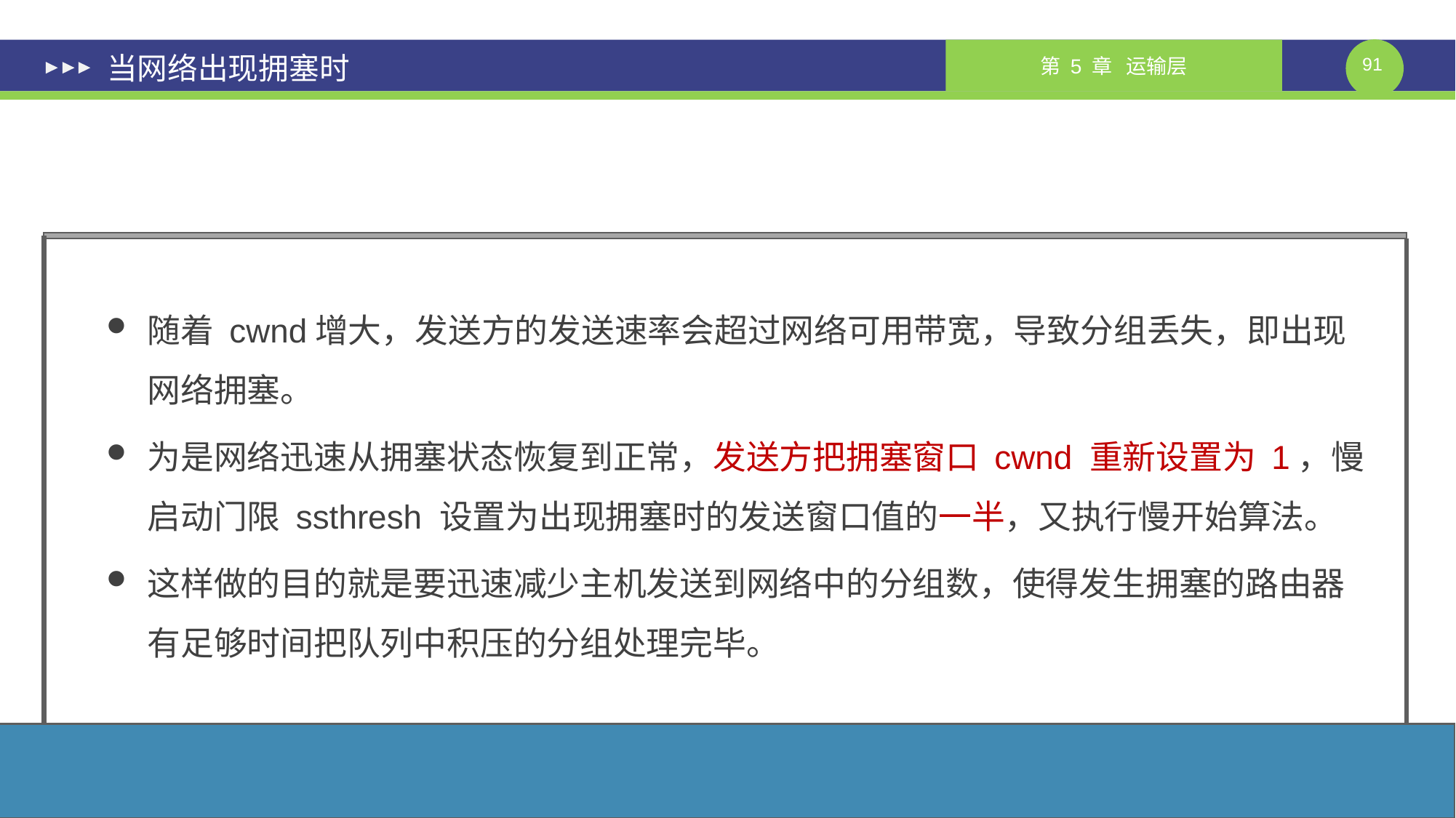

# 当网络出现拥塞时

随着 cwnd增大，发送方的发送速率会超过网络可用带宽，导致分组丢失，即出现网络拥塞。
为是网络迅速从拥塞状态恢复到正常，发送方把拥塞窗口 cwnd 重新设置为 1，慢启动门限 ssthresh 设置为出现拥塞时的发送窗口值的一半，又执行慢开始算法。
这样做的目的就是要迅速减少主机发送到网络中的分组数，使得发生拥塞的路由器有足够时间把队列中积压的分组处理完毕。

课件制作人：谢钧  谢希仁